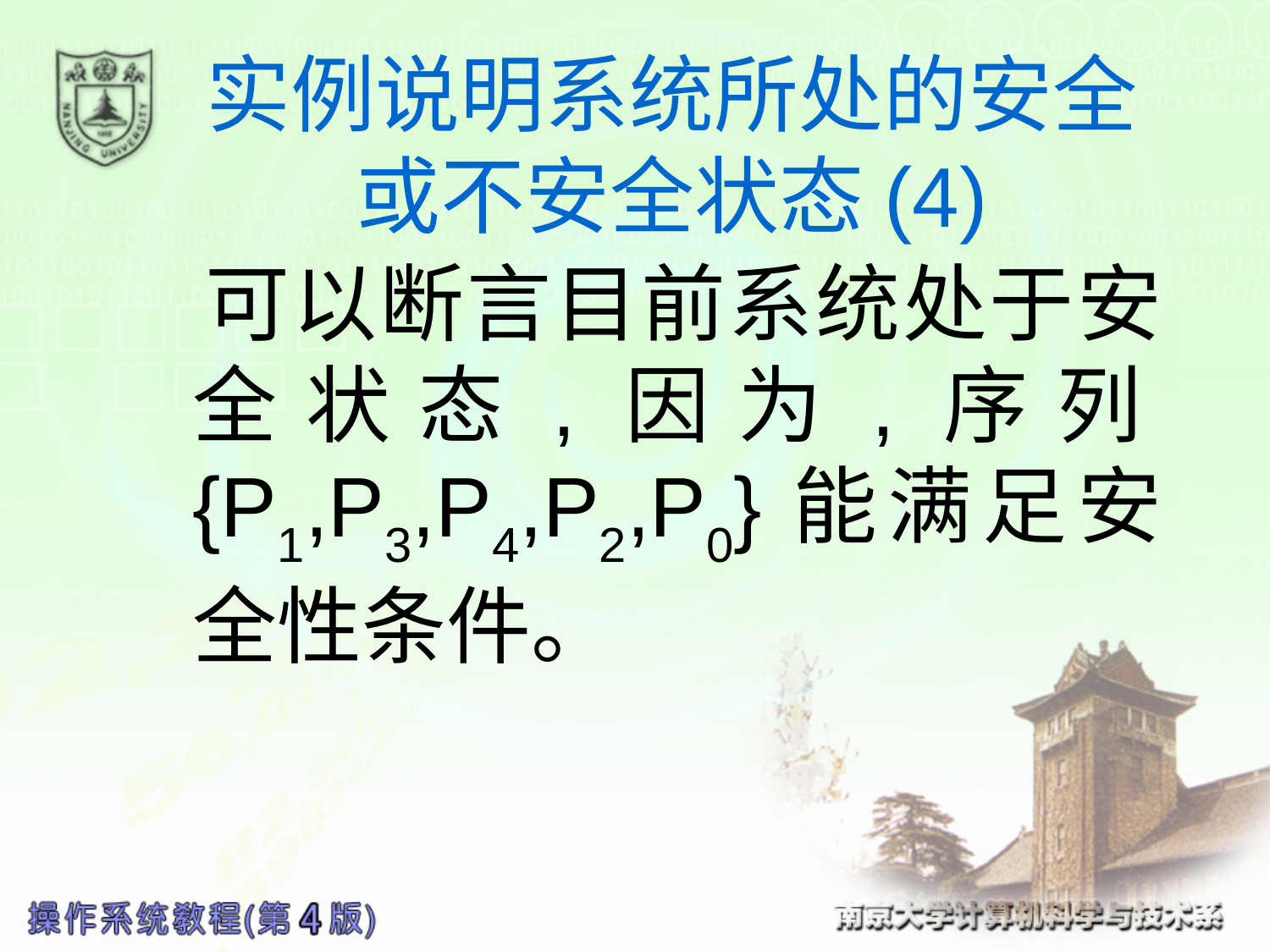

# 实例说明系统所处的安全或不安全状态(4)
 可以断言目前系统处于安全状态,因为,序列{P1,P3,P4,P2,P0}能满足安全性条件。